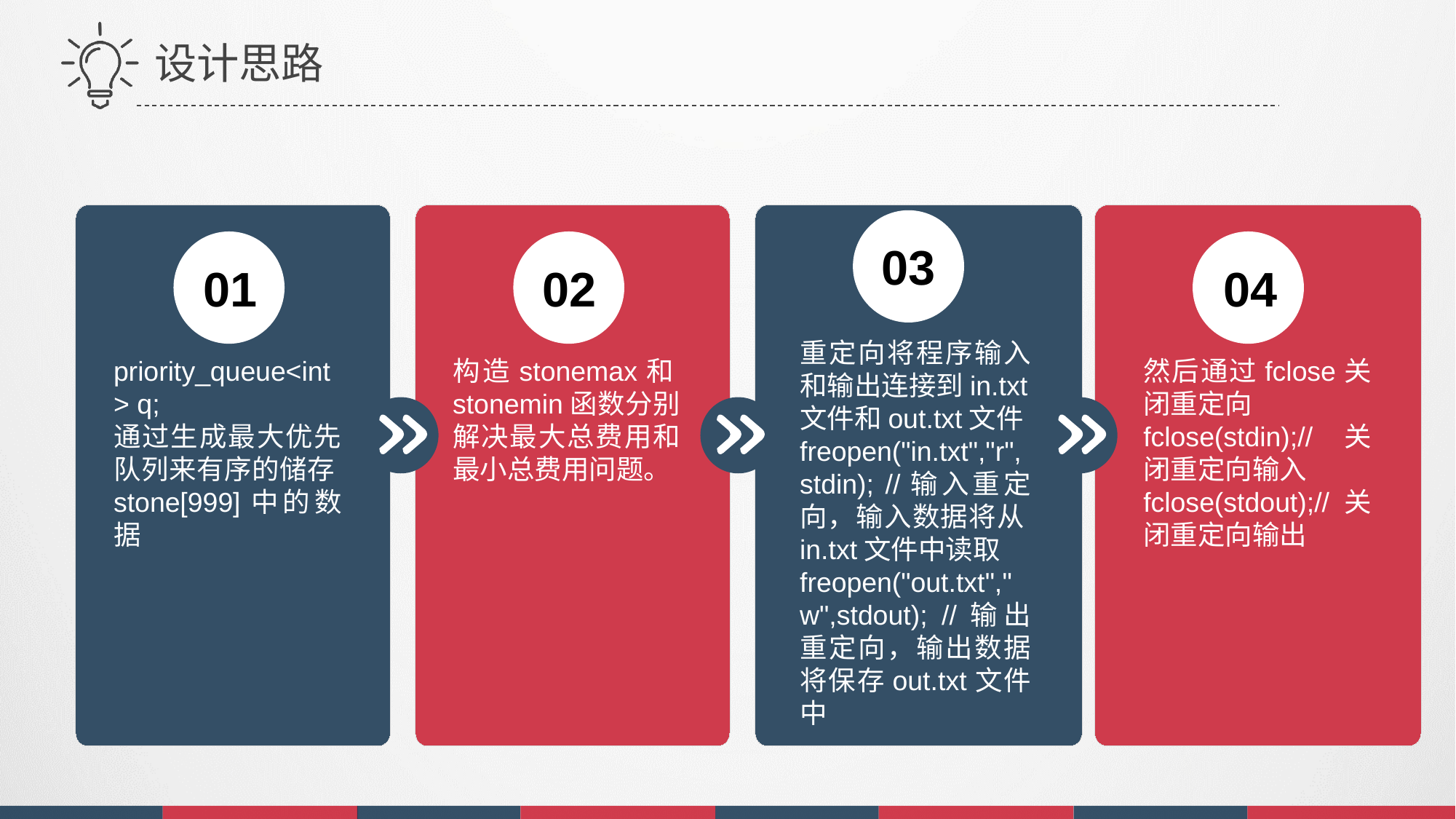

设计思路

03

01

02

04
重定向将程序输入和输出连接到in.txt文件和out.txt文件
freopen("in.txt","r",stdin); //输入重定向，输入数据将从in.txt文件中读取
freopen("out.txt","w",stdout); //输出重定向，输出数据将保存out.txt文件中
priority_queue<int> q;
通过生成最大优先队列来有序的储存stone[999]中的数据
构造stonemax和stonemin函数分别解决最大总费用和最小总费用问题。
然后通过fclose关闭重定向
fclose(stdin);//关闭重定向输入
fclose(stdout);//关闭重定向输出